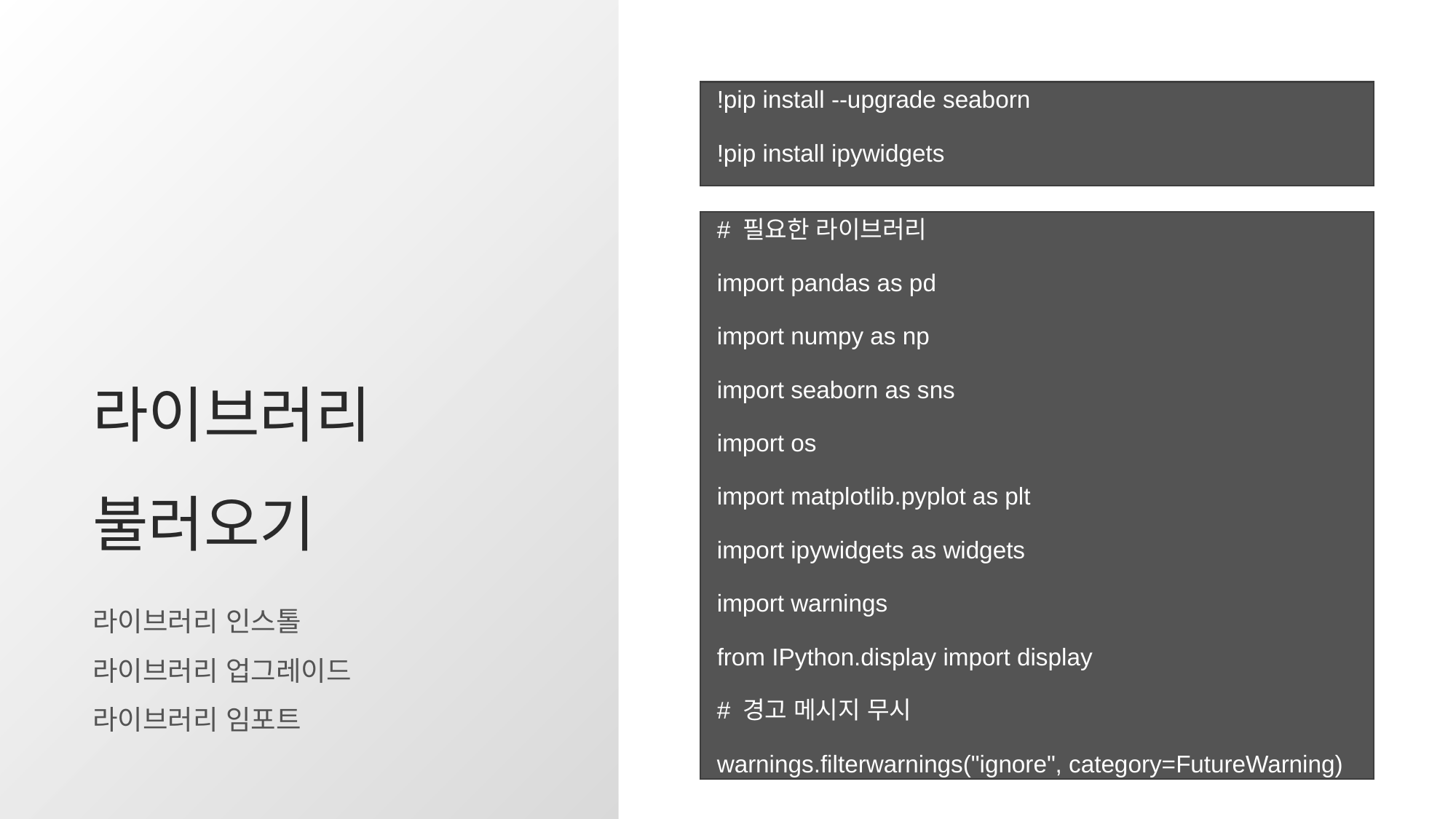

# 라이브러리 불러오기
!pip install --upgrade seaborn
!pip install ipywidgets
# 필요한 라이브러리
import pandas as pd
import numpy as np
import seaborn as sns
import os
import matplotlib.pyplot as plt
import ipywidgets as widgets
import warnings
from IPython.display import display
# 경고 메시지 무시
warnings.filterwarnings("ignore", category=FutureWarning)

라이브러리 인스톨
라이브러리 업그레이드
라이브러리 임포트